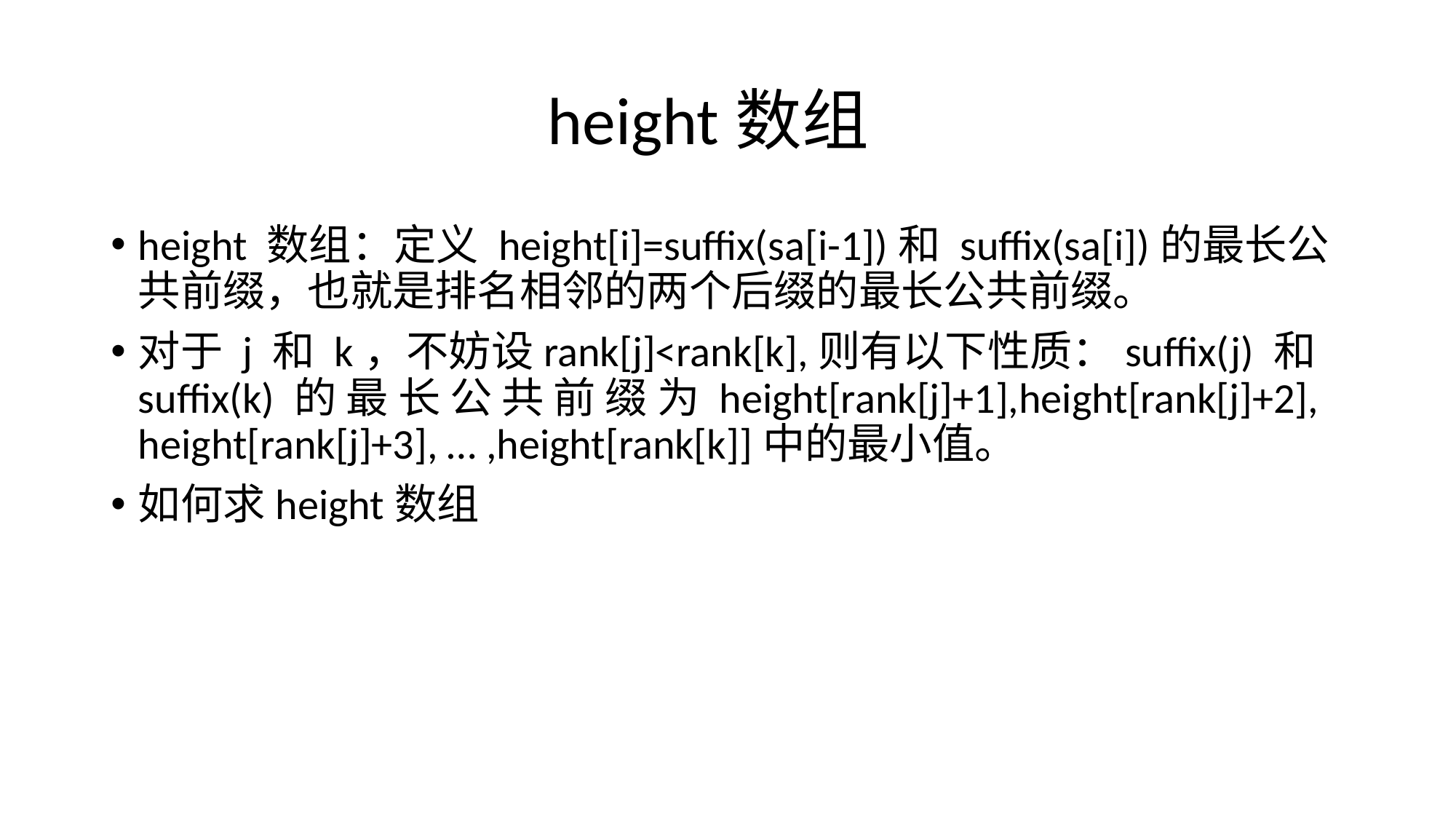

# height数组
height 数组：定义 height[i]=suffix(sa[i-1])和 suffix(sa[i])的最长公共前缀，也就是排名相邻的两个后缀的最长公共前缀。
对于 j 和 k，不妨设rank[j]<rank[k],则有以下性质：suffix(j) 和 suffix(k) 的 最 长 公 共 前 缀 为 height[rank[j]+1],height[rank[j]+2], height[rank[j]+3], … ,height[rank[k]]中的最小值。
如何求height数组